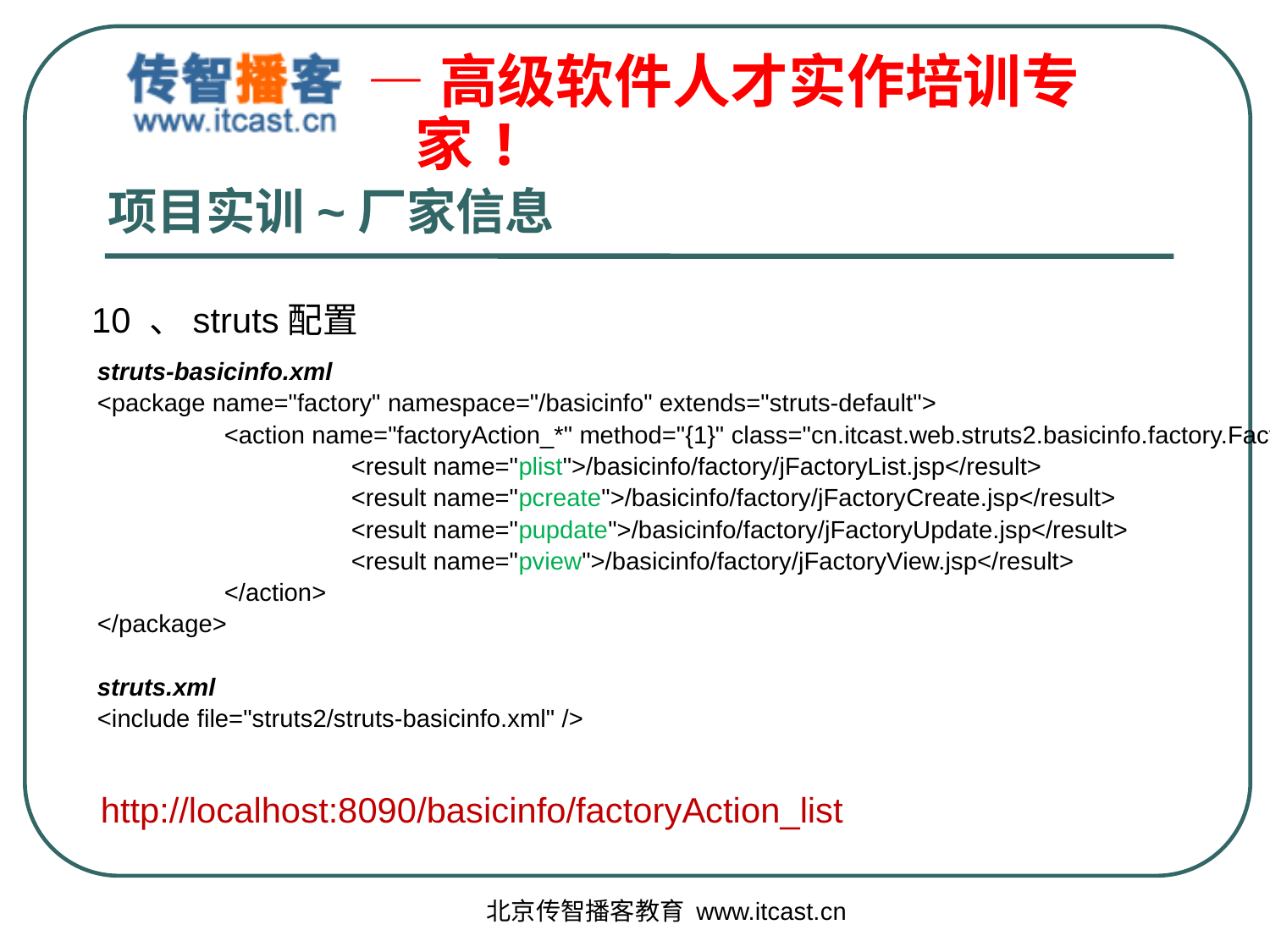

# 项目实训~厂家信息
10 、struts配置
struts-basicinfo.xml
<package name="factory" namespace="/basicinfo" extends="struts-default">
	<action name="factoryAction_*" method="{1}" class="cn.itcast.web.struts2.basicinfo.factory.FactoryAction">
		<result name="plist">/basicinfo/factory/jFactoryList.jsp</result>
		<result name="pcreate">/basicinfo/factory/jFactoryCreate.jsp</result>
		<result name="pupdate">/basicinfo/factory/jFactoryUpdate.jsp</result>
		<result name="pview">/basicinfo/factory/jFactoryView.jsp</result>
	</action>
</package>

struts.xml
<include file="struts2/struts-basicinfo.xml" />
http://localhost:8090/basicinfo/factoryAction_list
北京传智播客教育 www.itcast.cn